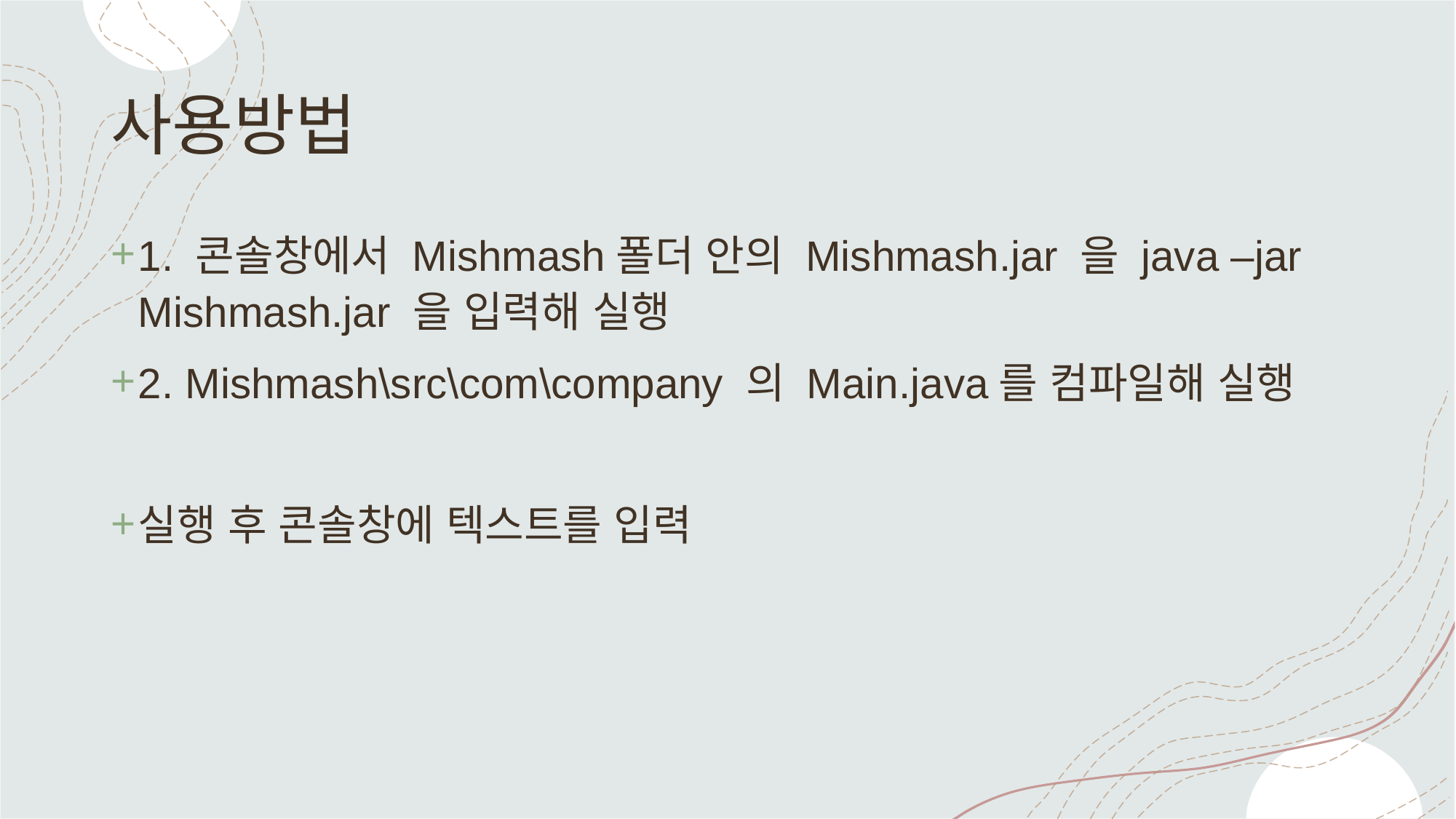

# 사용방법
1. 콘솔창에서 Mishmash폴더 안의 Mishmash.jar 을 java –jar Mishmash.jar 을 입력해 실행
2. Mishmash\src\com\company 의 Main.java를 컴파일해 실행

실행 후 콘솔창에 텍스트를 입력